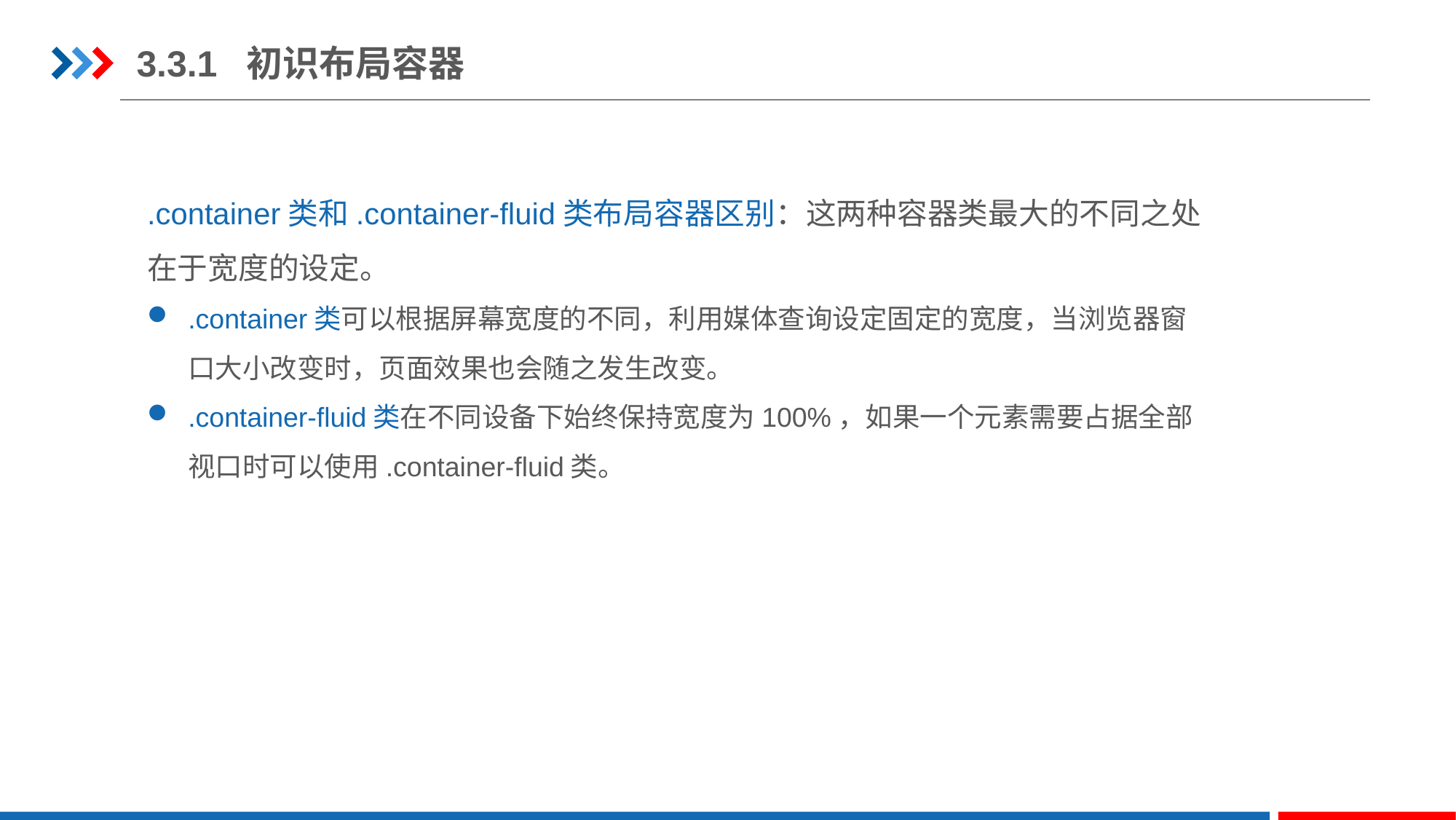

3.3.1  初识布局容器
.container类和.container-ﬂuid类布局容器区别：这两种容器类最大的不同之处在于宽度的设定。
.container类可以根据屏幕宽度的不同，利用媒体查询设定固定的宽度，当浏览器窗口大小改变时，页面效果也会随之发生改变。
.container-ﬂuid类在不同设备下始终保持宽度为100%，如果一个元素需要占据全部视口时可以使用.container-ﬂuid类。